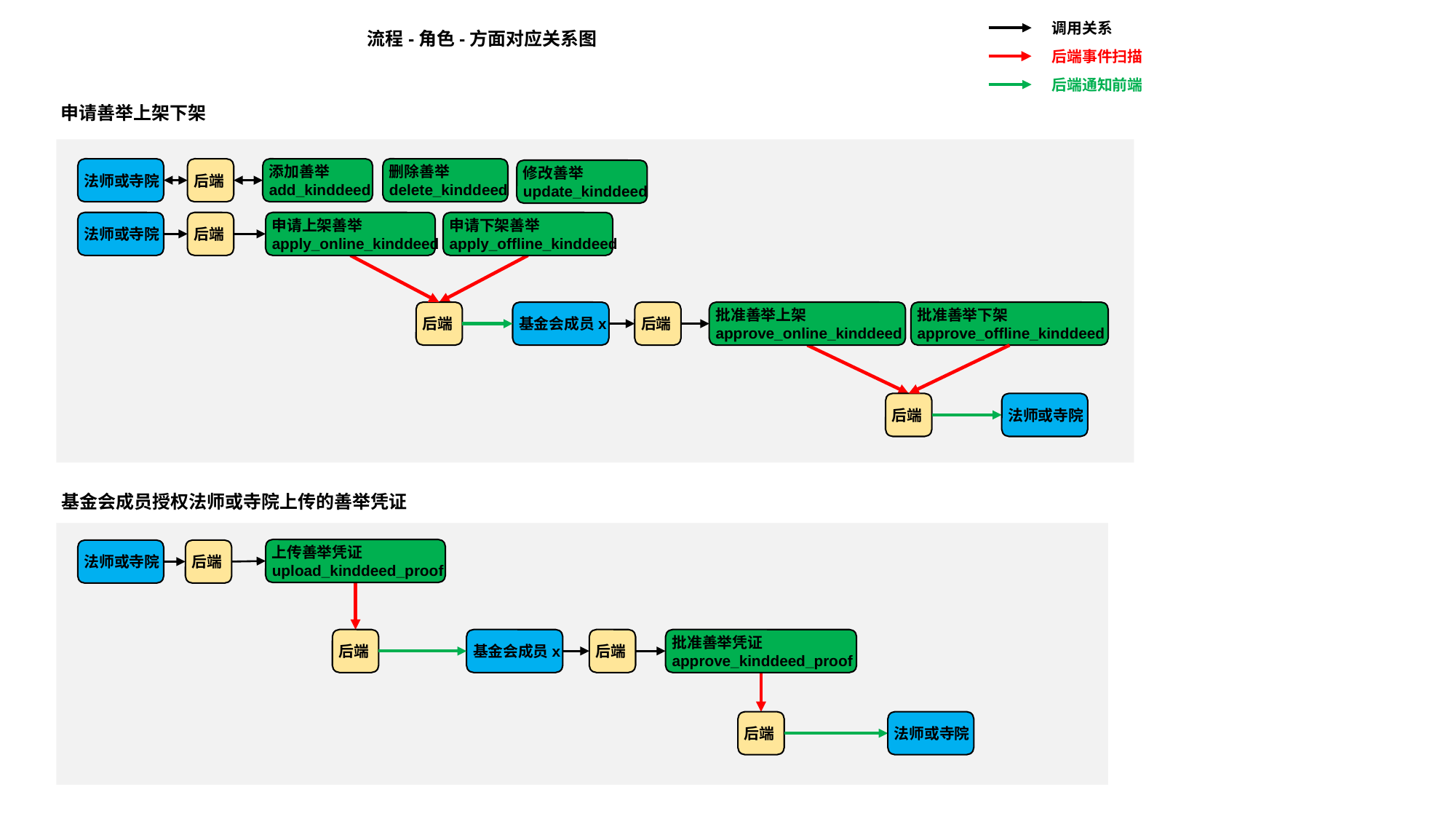

调用关系
流程-角色-方面对应关系图
后端事件扫描
后端通知前端
申请善举上架下架

法师或寺院
后端
添加善举
add_kinddeed
删除善举
delete_kinddeed
修改善举
update_kinddeed
法师或寺院
后端
申请上架善举
apply_online_kinddeed
申请下架善举
apply_offline_kinddeed
基金会成员x
后端
批准善举上架
approve_online_kinddeed
批准善举下架
approve_offline_kinddeed
后端
后端
法师或寺院
基金会成员授权法师或寺院上传的善举凭证

上传善举凭证
upload_kinddeed_proof
法师或寺院
后端
批准善举凭证
approve_kinddeed_proof
后端
基金会成员x
后端
后端
法师或寺院